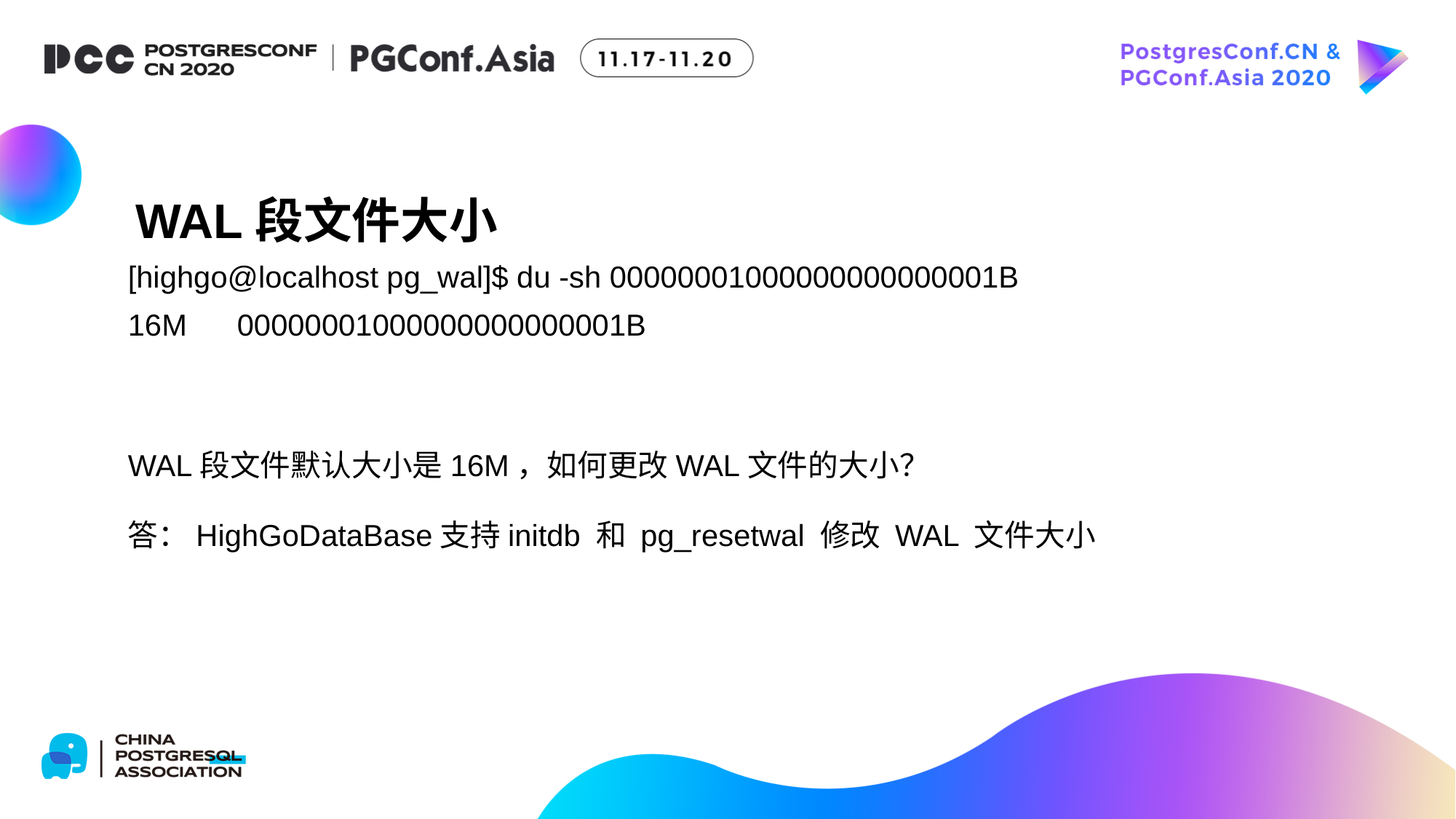

WAL段文件大小
[highgo@localhost pg_wal]$ du -sh 00000001000000000000001B
16M	00000001000000000000001B

WAL段文件默认大小是16M，如何更改WAL文件的大小？
答：HighGoDataBase支持initdb 和 pg_resetwal 修改 WAL 文件大小